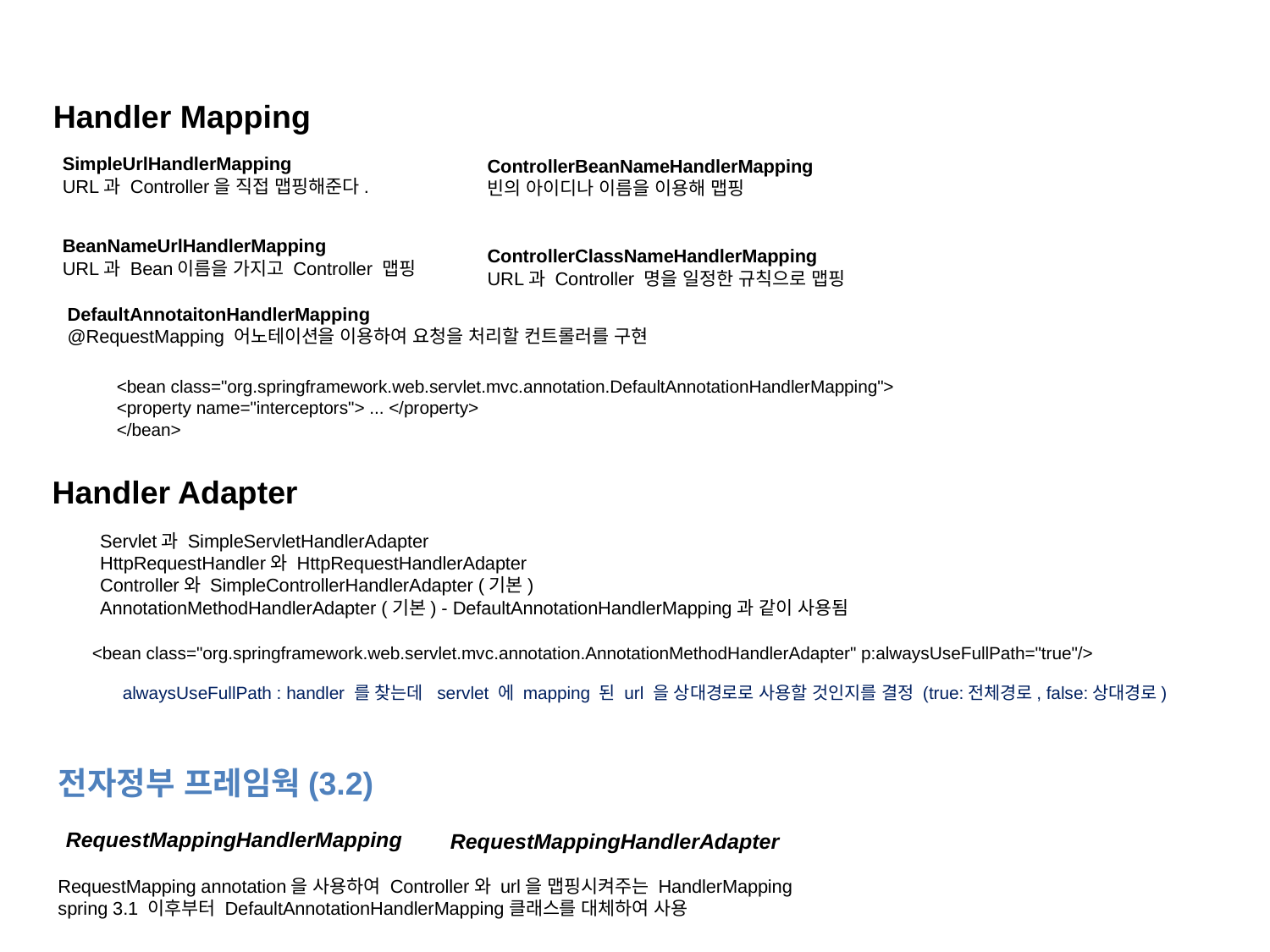

Handler Mapping
SimpleUrlHandlerMapping
URL과 Controller을 직접 맵핑해준다.
ControllerBeanNameHandlerMapping
빈의 아이디나 이름을 이용해 맵핑
BeanNameUrlHandlerMapping
URL과 Bean이름을 가지고 Controller 맵핑
ControllerClassNameHandlerMapping
URL과 Controller 명을 일정한 규칙으로 맵핑
DefaultAnnotaitonHandlerMapping
@RequestMapping 어노테이션을 이용하여 요청을 처리할 컨트롤러를 구현
  <bean class="org.springframework.web.servlet.mvc.annotation.DefaultAnnotationHandlerMapping">
  <property name="interceptors"> ... </property>
  </bean>
Handler Adapter
Servlet과 SimpleServletHandlerAdapter
HttpRequestHandler와 HttpRequestHandlerAdapter
Controller와 SimpleControllerHandlerAdapter (기본)
AnnotationMethodHandlerAdapter (기본) - DefaultAnnotationHandlerMapping과 같이 사용됨
 <bean class="org.springframework.web.servlet.mvc.annotation.AnnotationMethodHandlerAdapter" p:alwaysUseFullPath="true"/>
alwaysUseFullPath : handler 를 찾는데  servlet 에 mapping 된 url 을 상대경로로 사용할 것인지를 결정 (true:전체경로, false:상대경로)
전자정부 프레임웍(3.2)
RequestMappingHandlerMapping
RequestMappingHandlerAdapter
RequestMapping annotation을 사용하여 Controller와 url을 맵핑시켜주는 HandlerMapping
spring 3.1 이후부터 DefaultAnnotationHandlerMapping클래스를 대체하여 사용